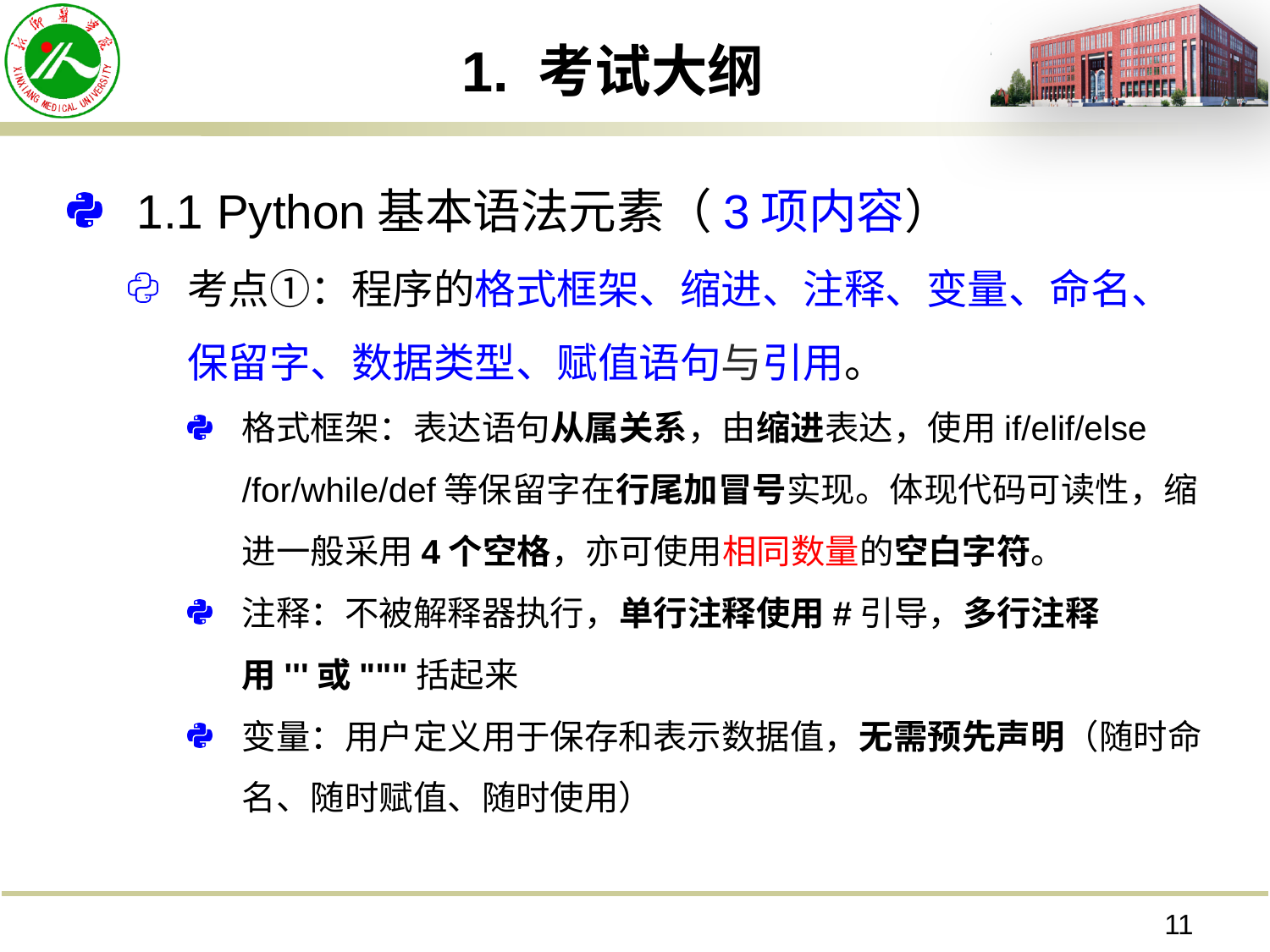

# 1. 考试大纲
1.1 Python基本语法元素（3项内容）
考点①：程序的格式框架、缩进、注释、变量、命名、保留字、数据类型、赋值语句与引用。
格式框架：表达语句从属关系，由缩进表达，使用if/elif/else /for/while/def等保留字在行尾加冒号实现。体现代码可读性，缩进一般采用4个空格，亦可使用相同数量的空白字符。
注释：不被解释器执行，单行注释使用#引导，多行注释用'''或"""括起来
变量：用户定义用于保存和表示数据值，无需预先声明（随时命名、随时赋值、随时使用）
11